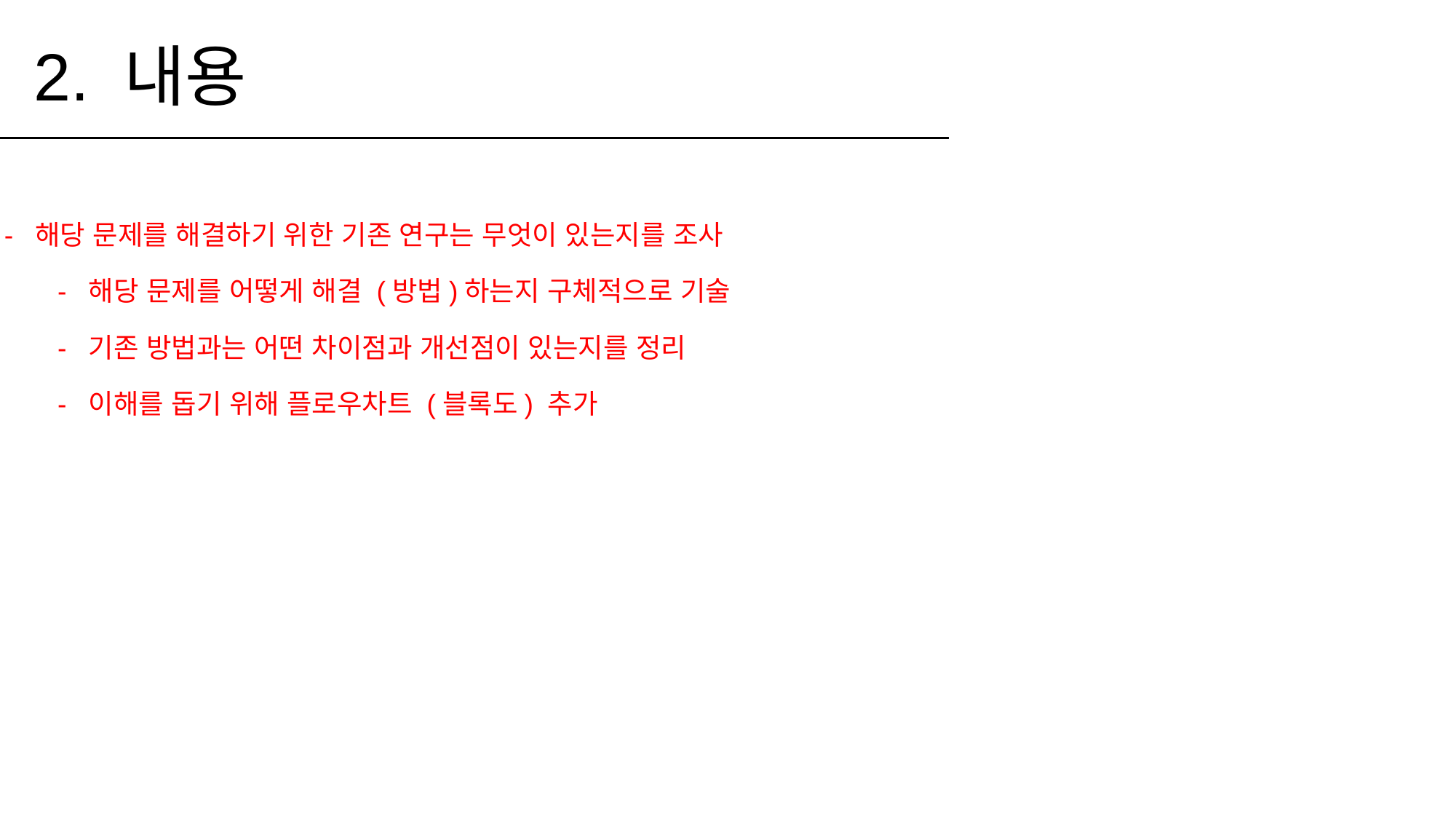

# 2. 내용
 -  해당 문제를 해결하기 위한 기존 연구는 무엇이 있는지를 조사
        -  해당 문제를 어떻게 해결 (방법)하는지 구체적으로 기술
        -  기존 방법과는 어떤 차이점과 개선점이 있는지를 정리
        -  이해를 돕기 위해 플로우차트 (블록도) 추가